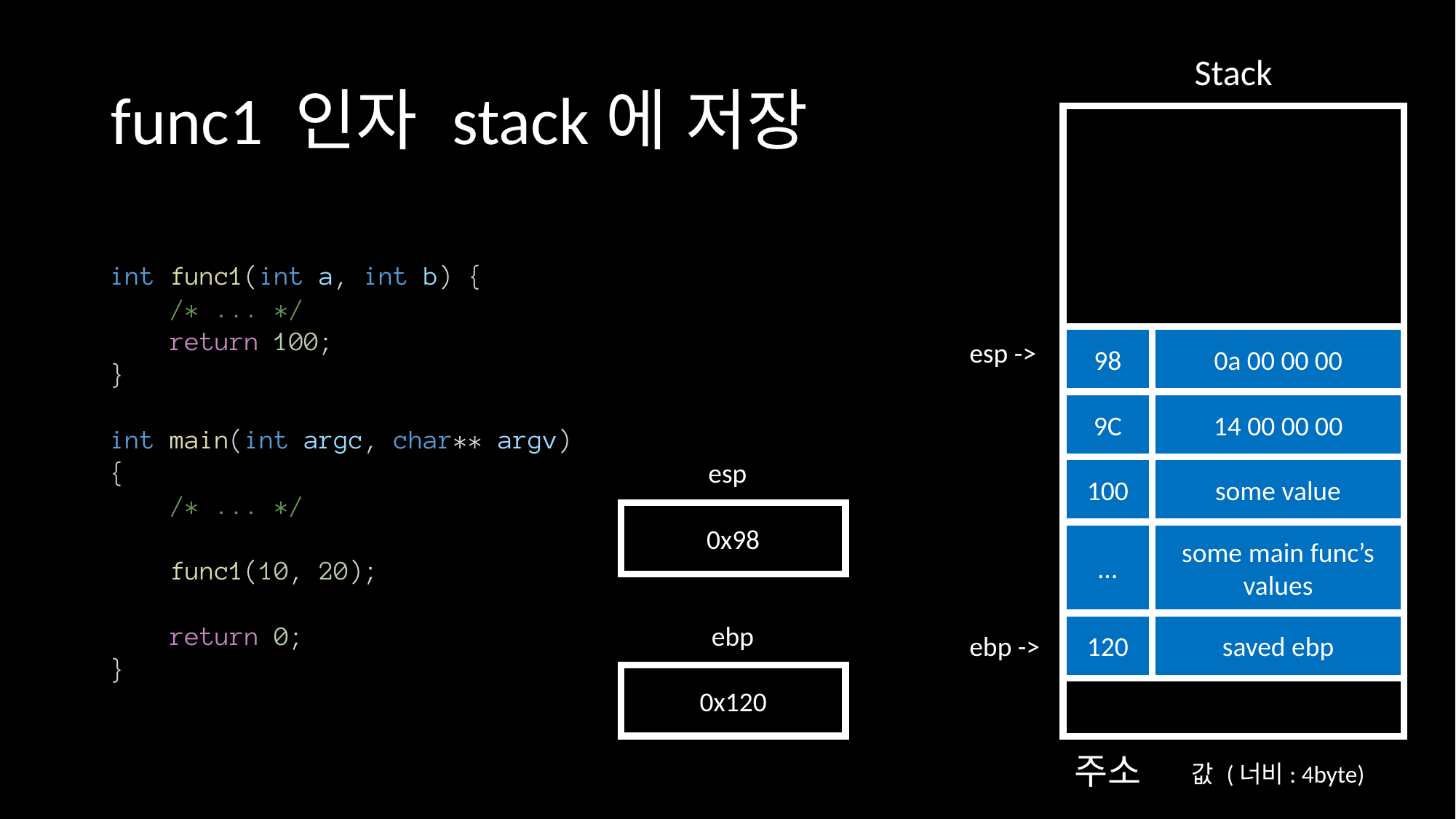

# func1 인자 stack에 저장
Stack

int func1(int a, int b) {
    /* ... */
    return 100;
}
int main(int argc, char** argv)
{
    /* ... */
    func1(10, 20);
    return 0;
}

98
0a 00 00 00
esp ->
9C
14 00 00 00
esp
100
some value
0x98
…
some main func’s values
ebp
120
saved ebp
ebp ->
0x120
주소
값 (너비: 4byte)